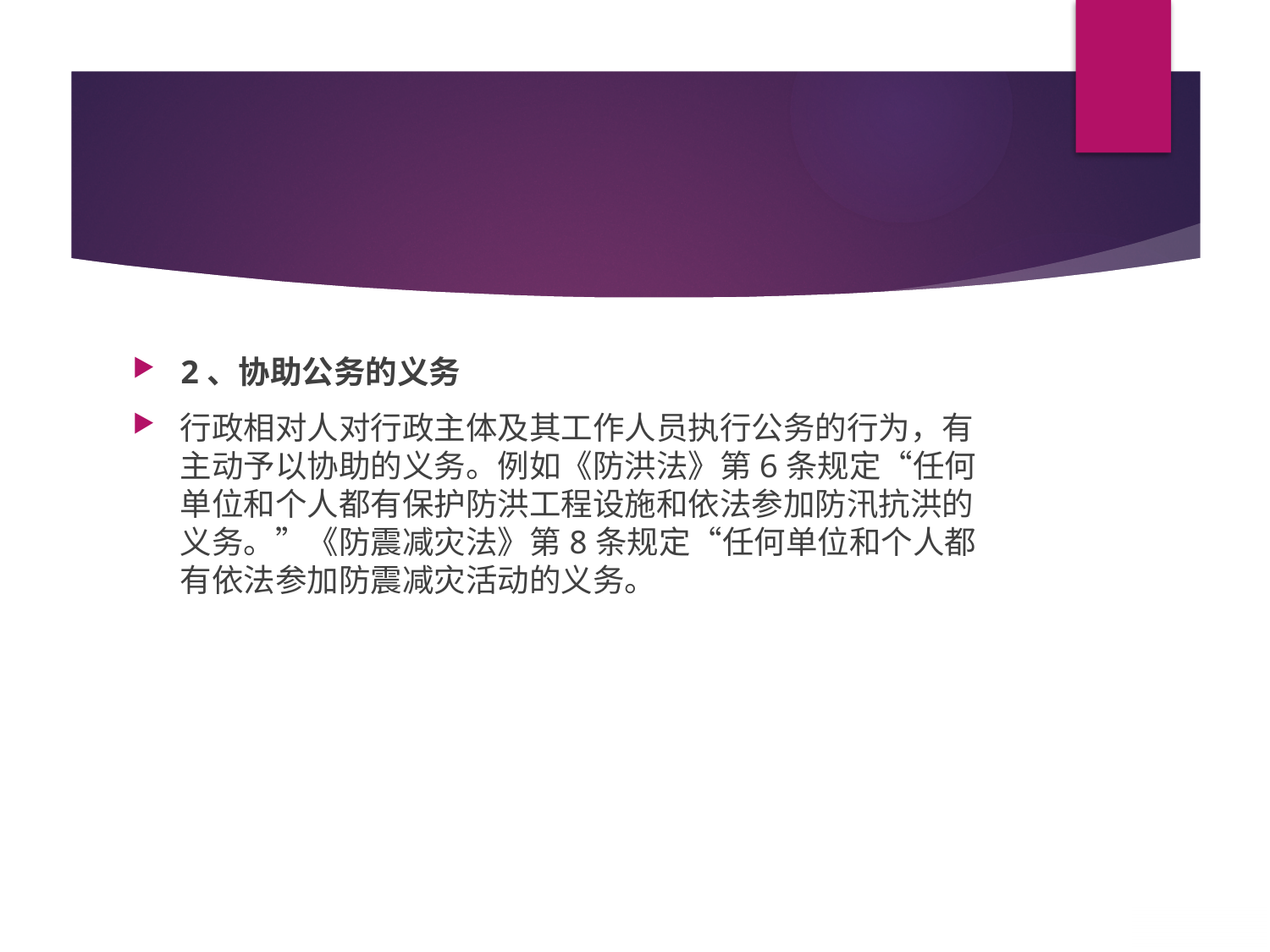

#
2、协助公务的义务
行政相对人对行政主体及其工作人员执行公务的行为，有主动予以协助的义务。例如《防洪法》第6条规定“任何单位和个人都有保护防洪工程设施和依法参加防汛抗洪的义务。”《防震减灾法》第8条规定“任何单位和个人都有依法参加防震减灾活动的义务。